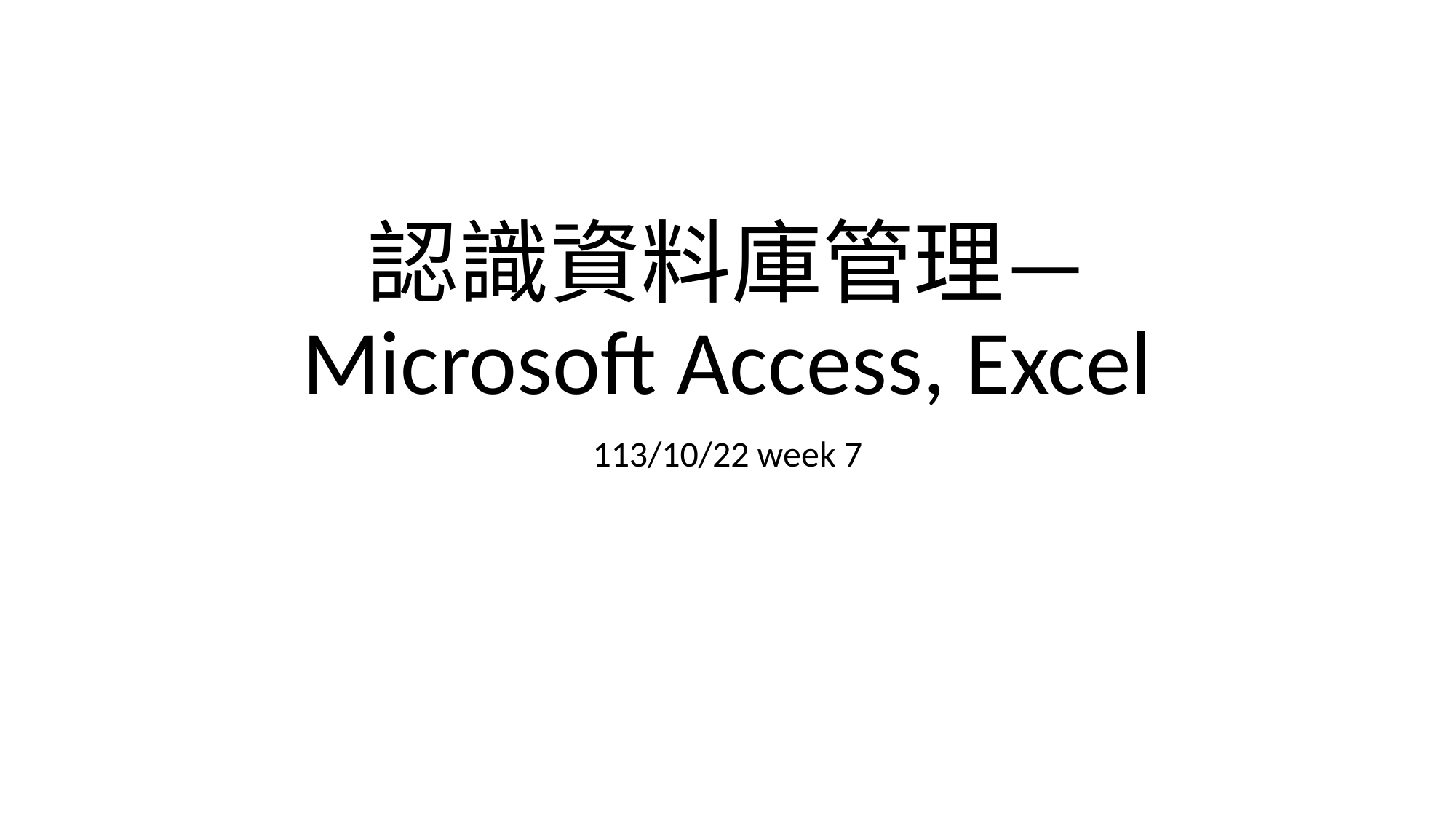

# 認識資料庫管理— Microsoft Access, Excel
113/10/22 week 7